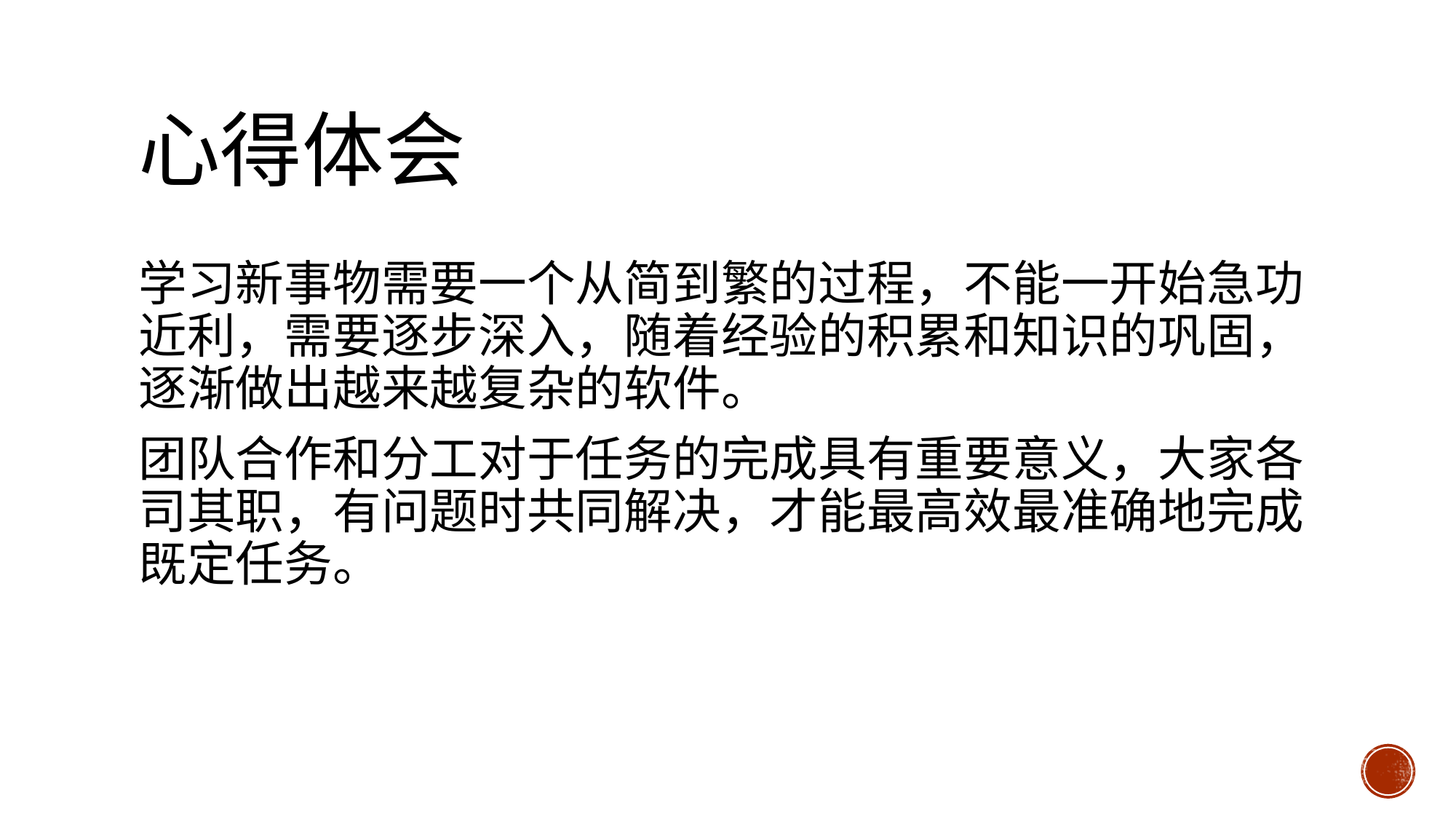

# 心得体会
学习新事物需要一个从简到繁的过程，不能一开始急功近利，需要逐步深入，随着经验的积累和知识的巩固，逐渐做出越来越复杂的软件。
团队合作和分工对于任务的完成具有重要意义，大家各司其职，有问题时共同解决，才能最高效最准确地完成既定任务。